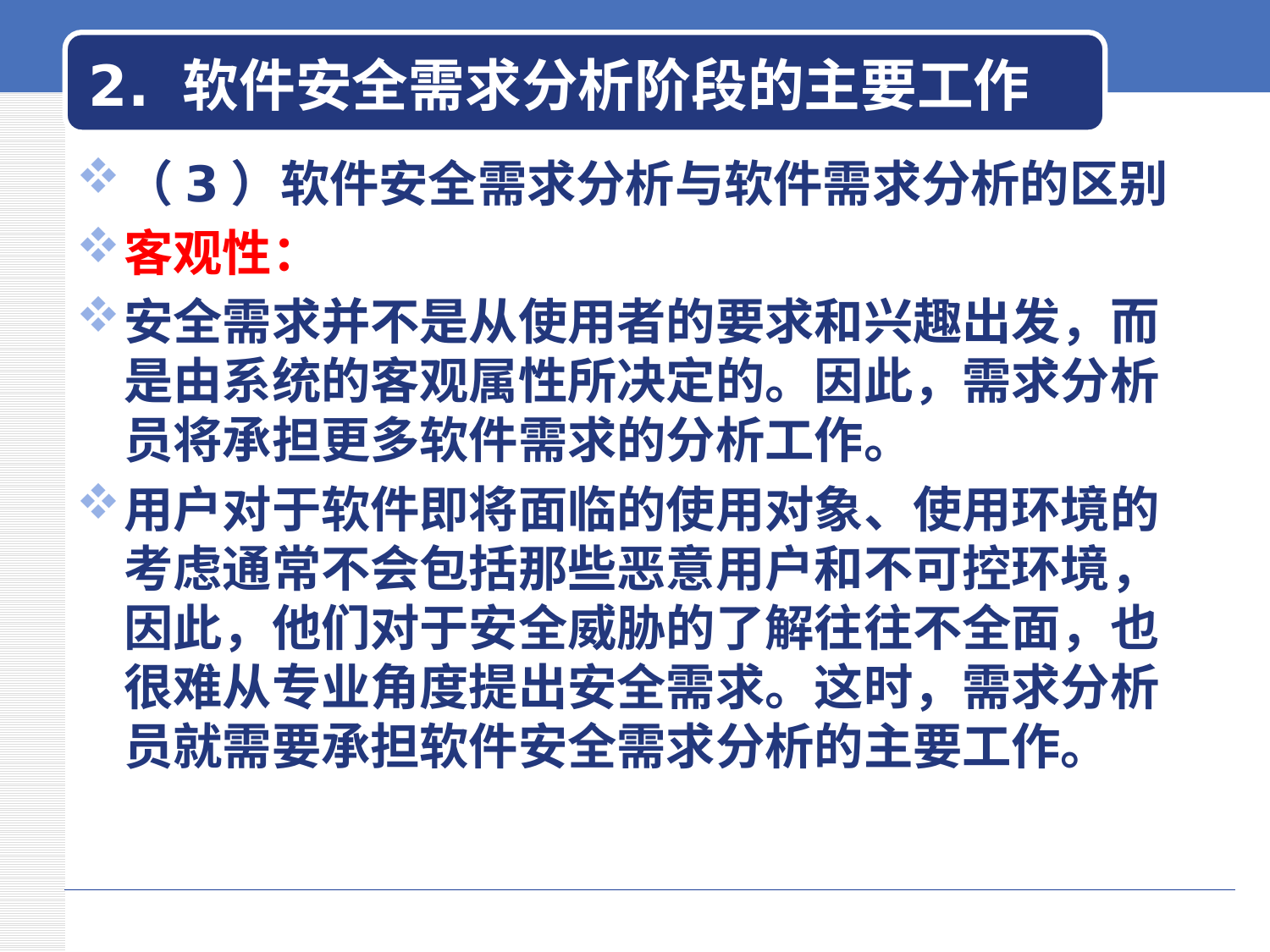

# 2. 软件安全需求分析阶段的主要工作
（3）软件安全需求分析与软件需求分析的区别
客观性：
安全需求并不是从使用者的要求和兴趣出发，而是由系统的客观属性所决定的。因此，需求分析员将承担更多软件需求的分析工作。
用户对于软件即将面临的使用对象、使用环境的考虑通常不会包括那些恶意用户和不可控环境，因此，他们对于安全威胁的了解往往不全面，也很难从专业角度提出安全需求。这时，需求分析员就需要承担软件安全需求分析的主要工作。